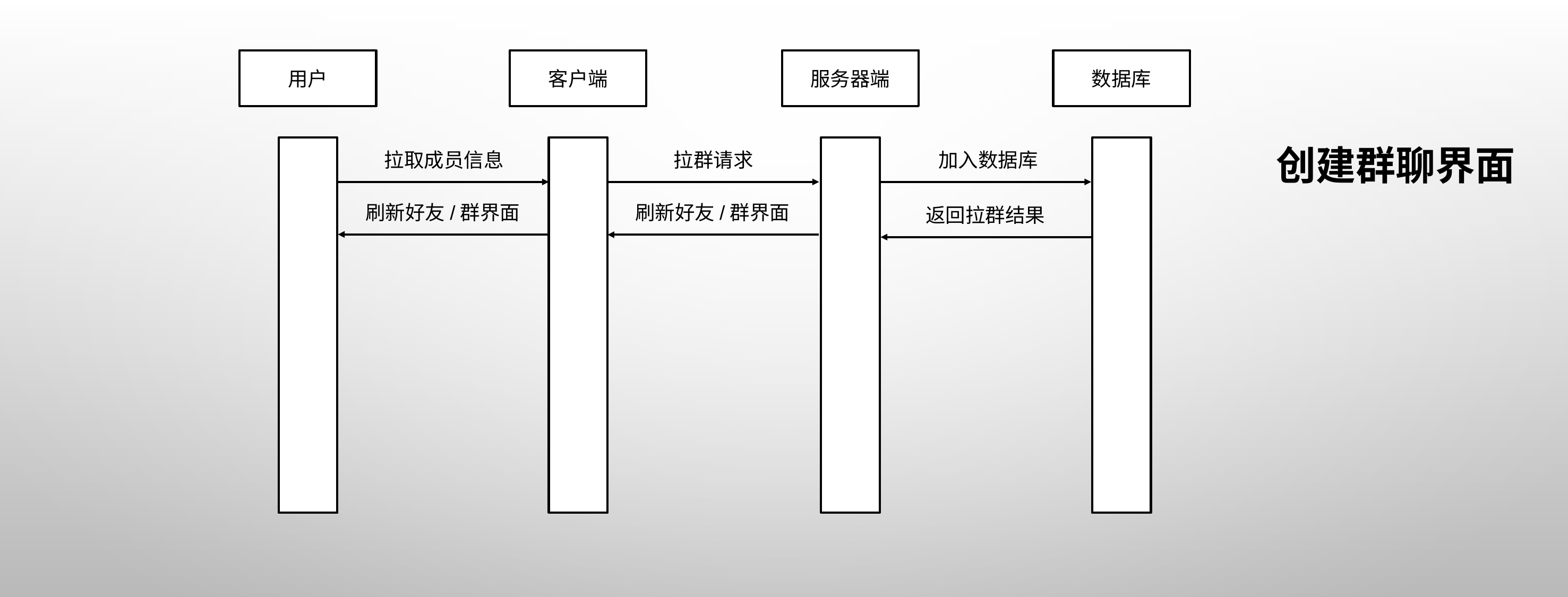

用户
客户端
服务器端
数据库
# 创建群聊界面

拉取成员信息
拉群请求
加入数据库
刷新好友/群界面
刷新好友/群界面
返回拉群结果